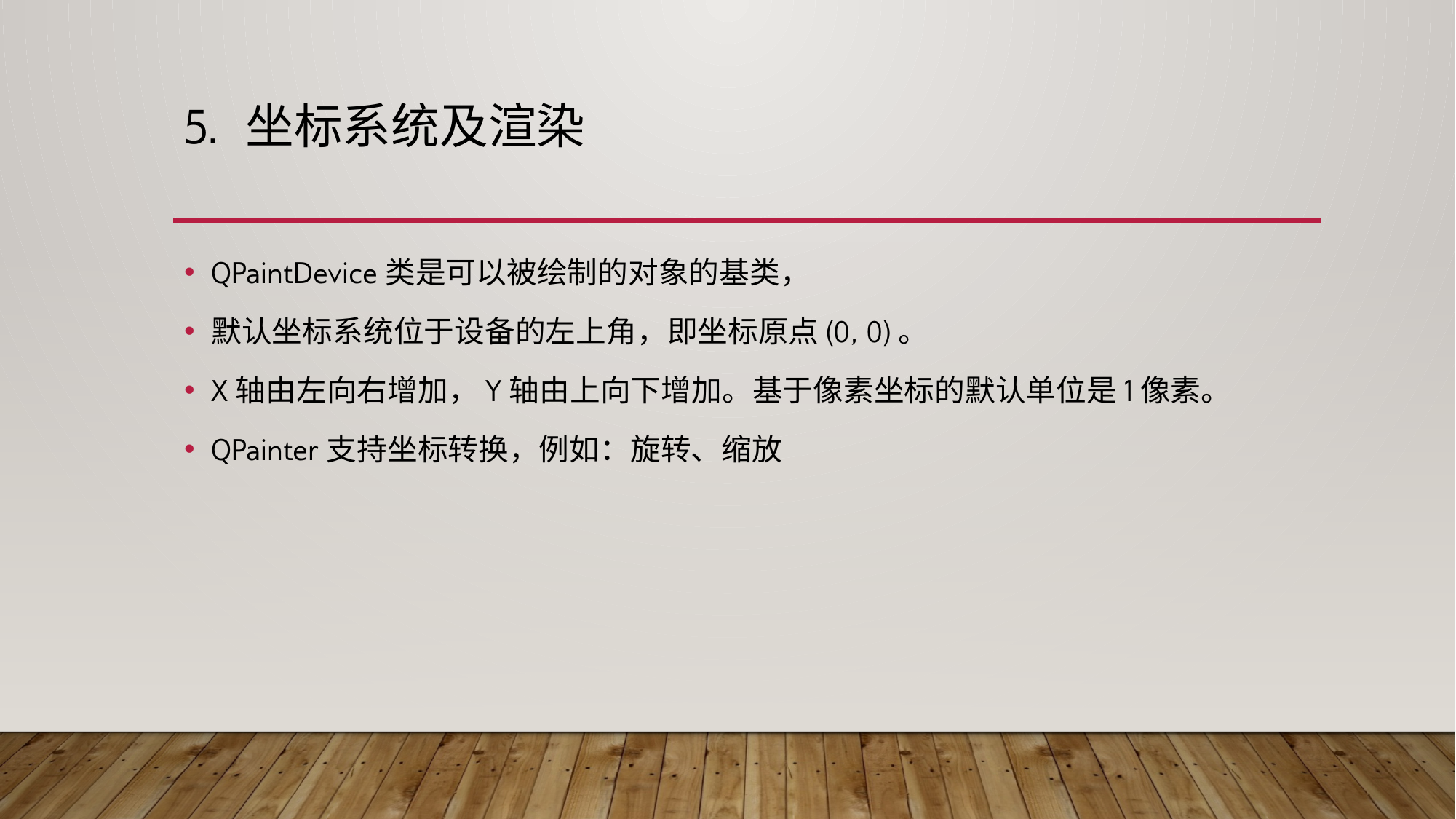

# 5. 坐标系统及渲染
QPaintDevice类是可以被绘制的对象的基类，
默认坐标系统位于设备的左上角，即坐标原点(0, 0)。
X轴由左向右增加，Y轴由上向下增加。基于像素坐标的默认单位是1像素。
QPainter支持坐标转换，例如：旋转、缩放